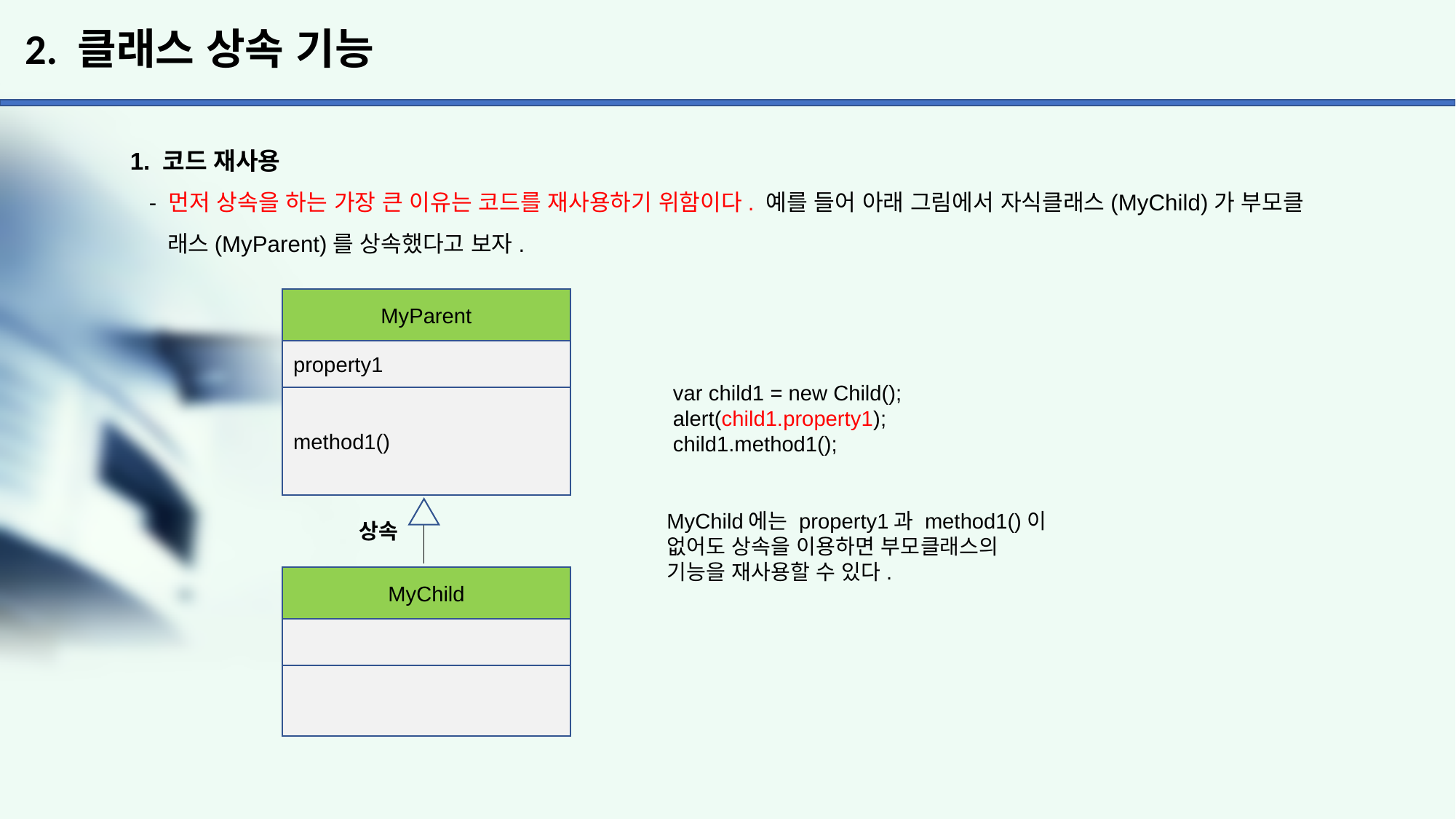

# 2. 클래스 상속 기능
1. 코드 재사용
   - 먼저 상속을 하는 가장 큰 이유는 코드를 재사용하기 위함이다. 예를 들어 아래 그림에서 자식클래스(MyChild)가 부모클
     래스(MyParent)를 상속했다고 보자.
MyParent
property1
var child1 = new Child();
alert(child1.property1);
child1.method1();
method1()

MyChild에는 property1과 method1()이
없어도 상속을 이용하면 부모클래스의
기능을 재사용할 수 있다.
상속
MyChild